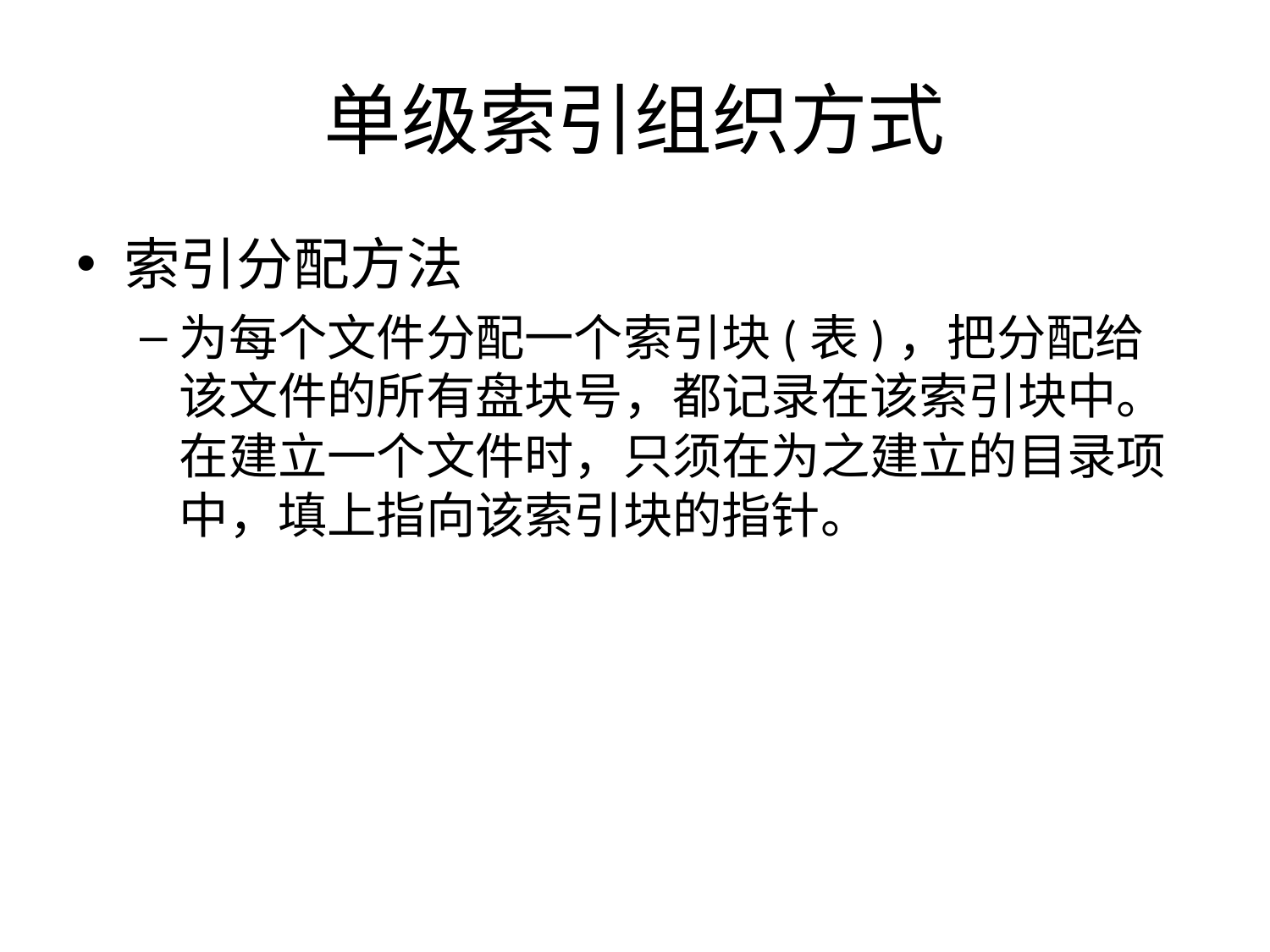

# 单级索引组织方式
索引分配方法
为每个文件分配一个索引块(表)，把分配给该文件的所有盘块号，都记录在该索引块中。在建立一个文件时，只须在为之建立的目录项中，填上指向该索引块的指针。